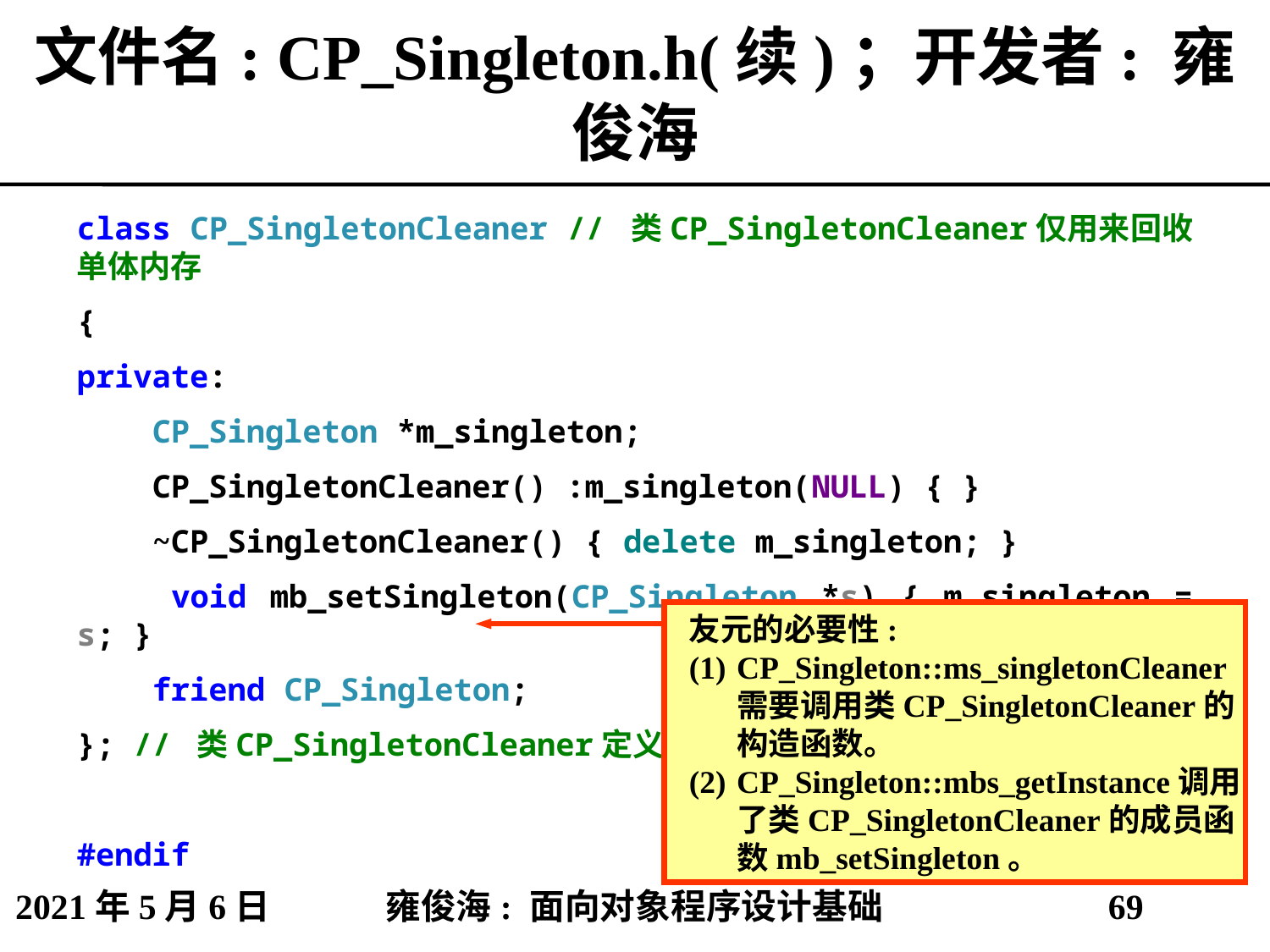

# 文件名: CP_Singleton.h(续)；开发者: 雍俊海

class CP_SingletonCleaner // 类CP_SingletonCleaner仅用来回收单体内存
{
private:
    CP_Singleton *m_singleton;
    CP_SingletonCleaner() :m_singleton(NULL) { }
    ~CP_SingletonCleaner() { delete m_singleton; }
    void mb_setSingleton(CP_Singleton *s) { m_singleton = s; }
    friend CP_Singleton;
}; // 类CP_SingletonCleaner定义结束

#endif
友元的必要性:
CP_Singleton::ms_singletonCleaner需要调用类CP_SingletonCleaner的构造函数。
CP_Singleton::mbs_getInstance调用了类CP_SingletonCleaner的成员函数mb_setSingleton。
2021年5月6日
雍俊海: 面向对象程序设计基础
69